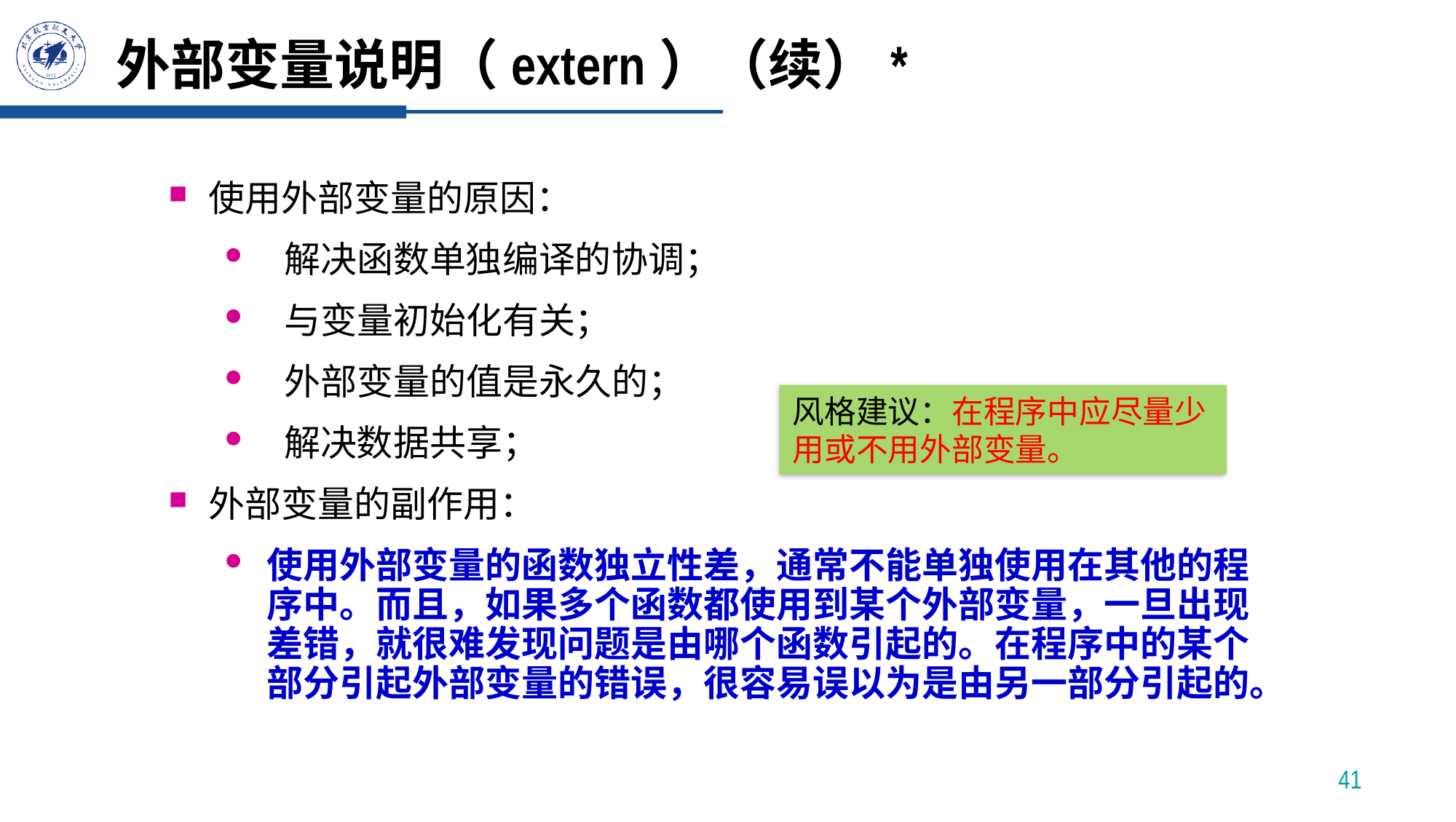

# 外部变量说明（extern）（续）*
使用外部变量的原因：
 解决函数单独编译的协调；
 与变量初始化有关；
 外部变量的值是永久的；
 解决数据共享；
外部变量的副作用：
使用外部变量的函数独立性差，通常不能单独使用在其他的程序中。而且，如果多个函数都使用到某个外部变量，一旦出现差错，就很难发现问题是由哪个函数引起的。在程序中的某个部分引起外部变量的错误，很容易误以为是由另一部分引起的。
风格建议：在程序中应尽量少用或不用外部变量。
41